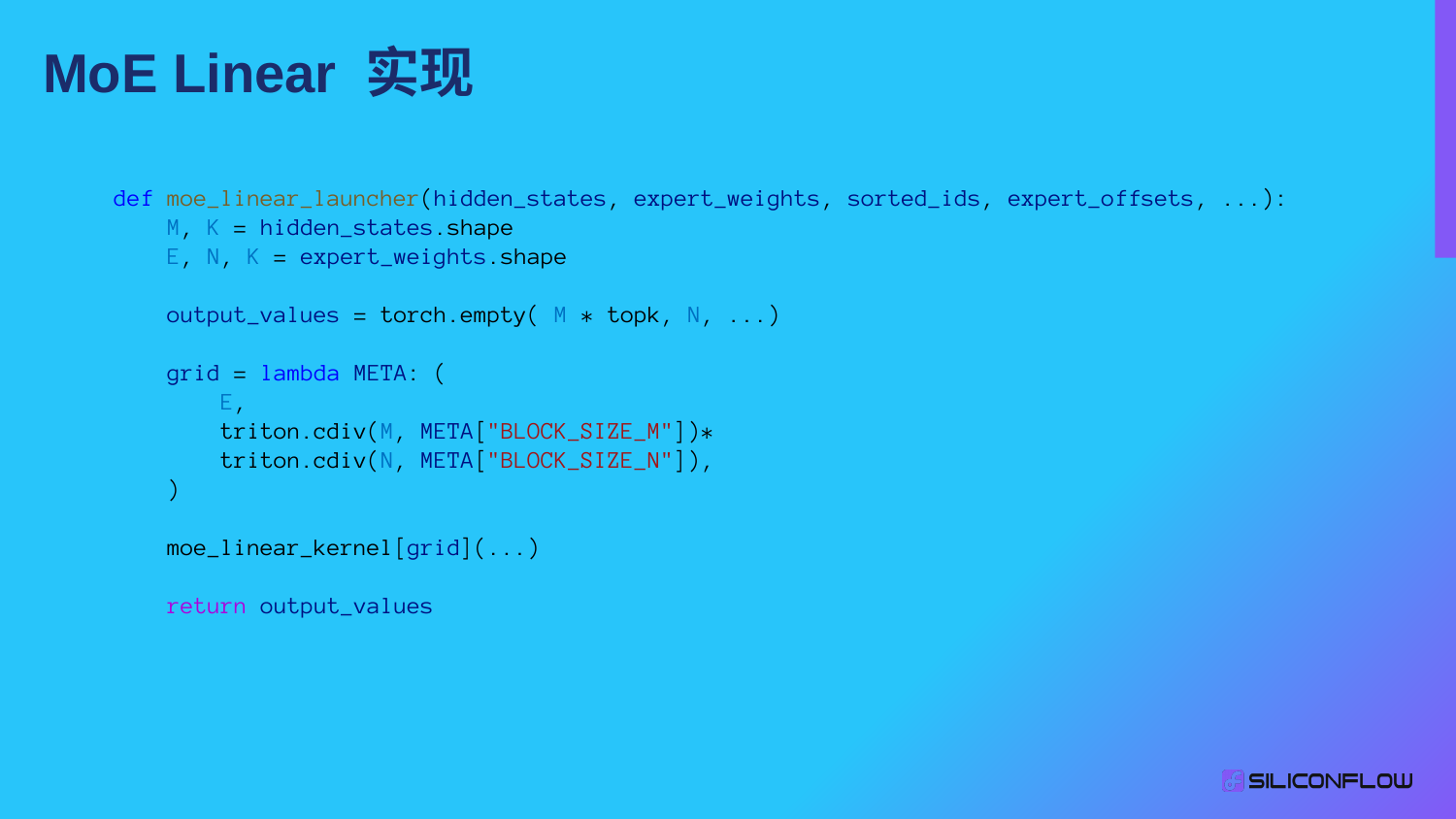

MoE Linear 实现

def moe_linear_launcher(hidden_states, expert_weights, sorted_ids, expert_offsets, ...):
    M, K = hidden_states.shape
    E, N, K = expert_weights.shape

    output_values = torch.empty( M * topk, N, ...)
    grid = lambda META: (
        E,
        triton.cdiv(M, META["BLOCK_SIZE_M"])*
        triton.cdiv(N, META["BLOCK_SIZE_N"]),
    )
    moe_linear_kernel[grid](...)
    return output_values